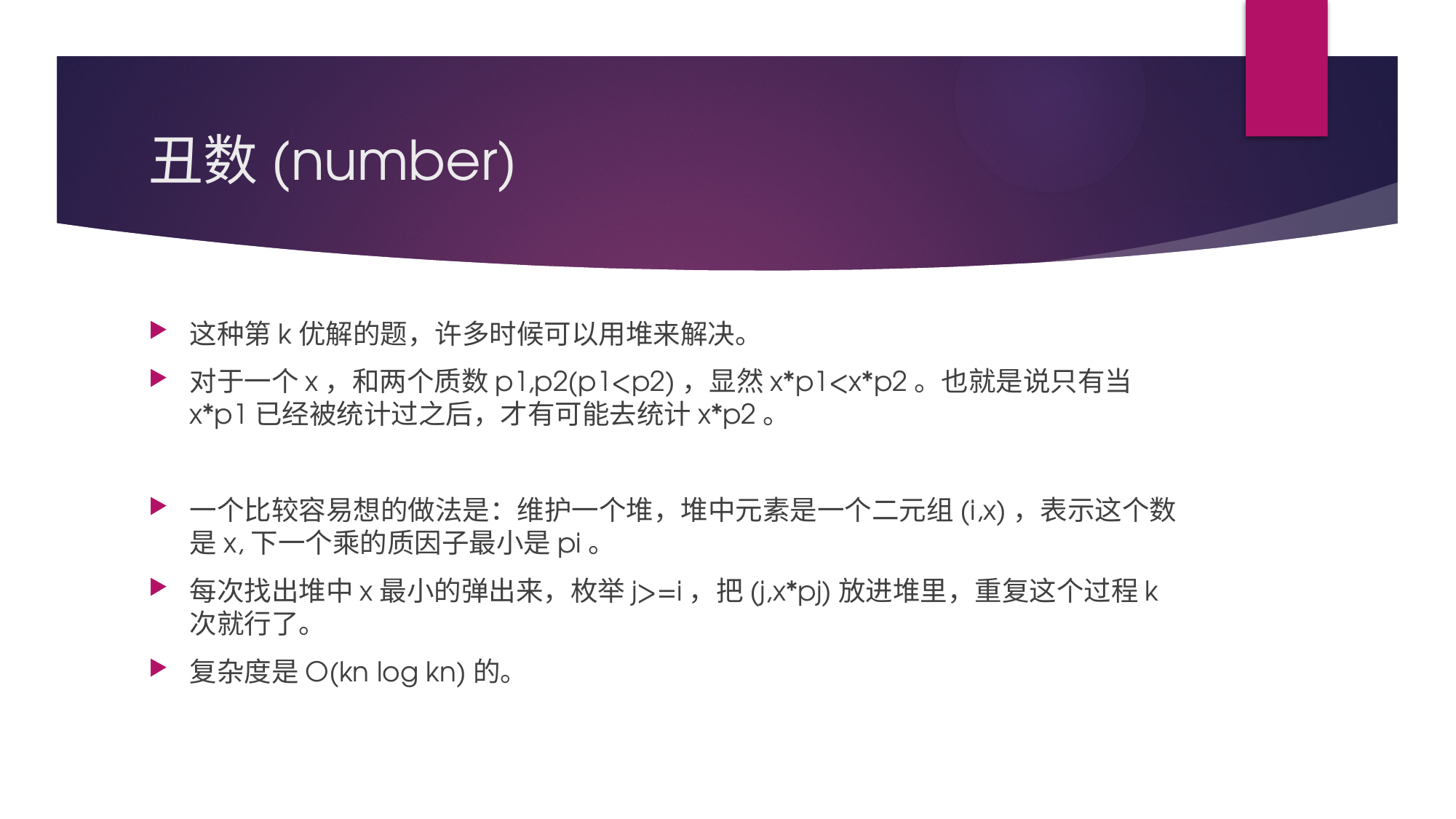

# 丑数(number)
这种第k优解的题，许多时候可以用堆来解决。
对于一个x，和两个质数p1,p2(p1<p2)，显然x*p1<x*p2。也就是说只有当x*p1已经被统计过之后，才有可能去统计x*p2。

一个比较容易想的做法是：维护一个堆，堆中元素是一个二元组(i,x)，表示这个数是x,下一个乘的质因子最小是pi。
每次找出堆中x最小的弹出来，枚举j>=i，把(j,x*pj)放进堆里，重复这个过程k次就行了。
复杂度是O(kn log kn)的。